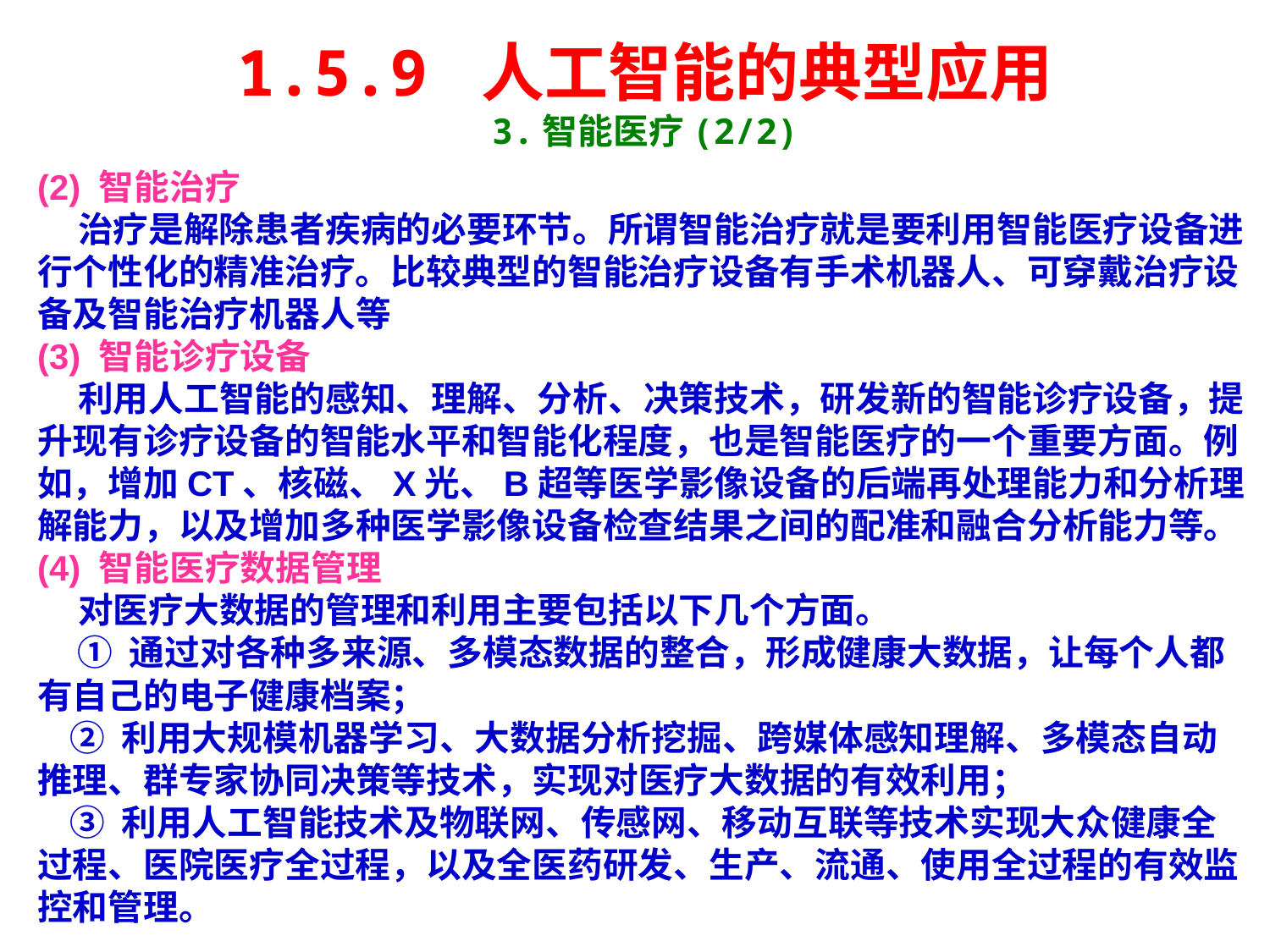

1.5.9 人工智能的典型应用
3.智能医疗(2/2)
(2) 智能治疗
    治疗是解除患者疾病的必要环节。所谓智能治疗就是要利用智能医疗设备进行个性化的精准治疗。比较典型的智能治疗设备有手术机器人、可穿戴治疗设备及智能治疗机器人等
(3) 智能诊疗设备
    利用人工智能的感知、理解、分析、决策技术，研发新的智能诊疗设备，提升现有诊疗设备的智能水平和智能化程度，也是智能医疗的一个重要方面。例如，增加CT、核磁、X光、B超等医学影像设备的后端再处理能力和分析理解能力，以及增加多种医学影像设备检查结果之间的配准和融合分析能力等。
(4) 智能医疗数据管理
    对医疗大数据的管理和利用主要包括以下几个方面。
     ① 通过对各种多来源、多模态数据的整合，形成健康大数据，让每个人都有自己的电子健康档案；
    ② 利用大规模机器学习、大数据分析挖掘、跨媒体感知理解、多模态自动推理、群专家协同决策等技术，实现对医疗大数据的有效利用；
    ③ 利用人工智能技术及物联网、传感网、移动互联等技术实现大众健康全过程、医院医疗全过程，以及全医药研发、生产、流通、使用全过程的有效监控和管理。

60